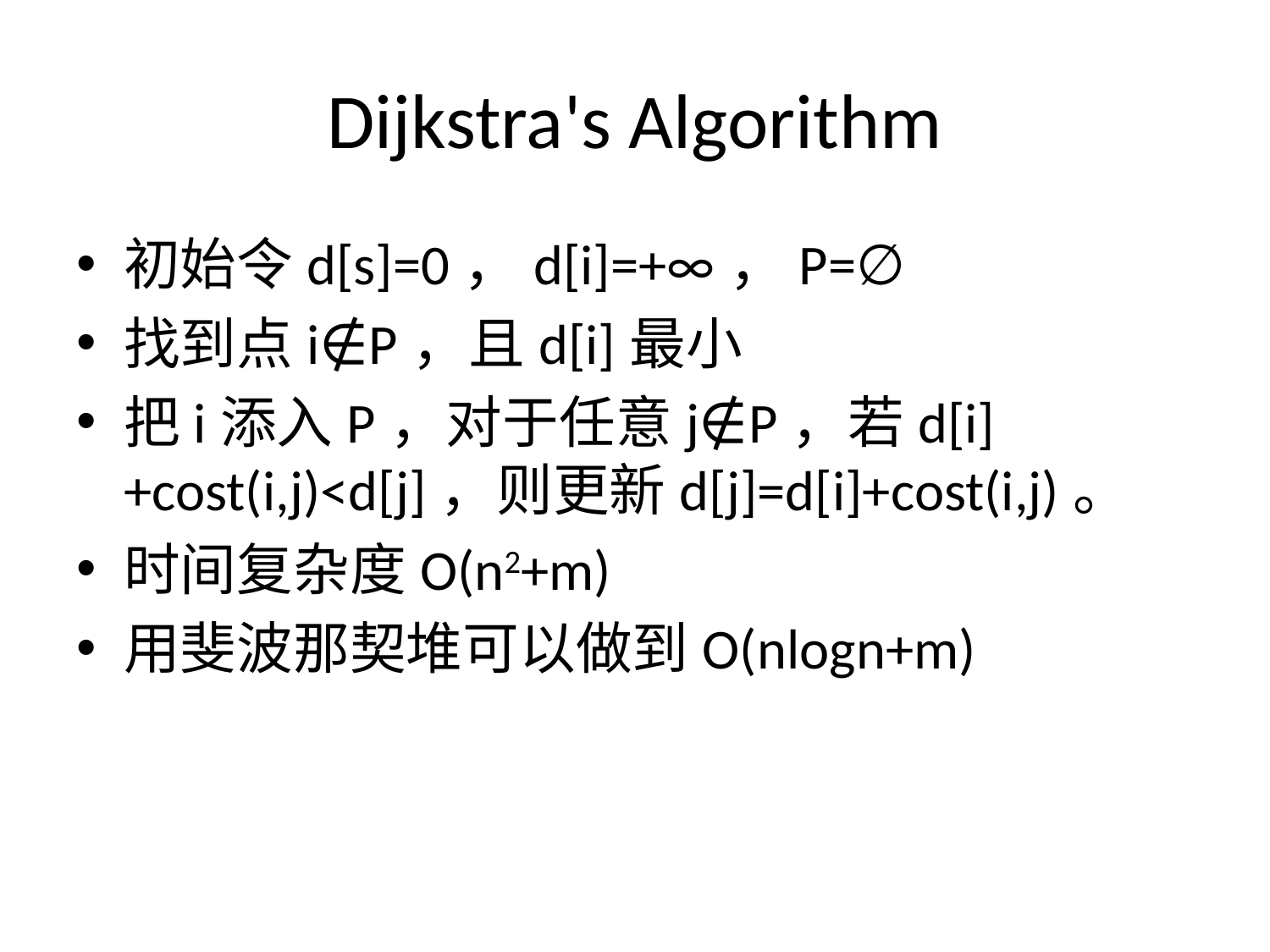

# Dijkstra's Algorithm
初始令d[s]=0，d[i]=+∞，P=∅
找到点i∉P，且d[i]最小
把i添入P，对于任意j∉P，若d[i]+cost(i,j)<d[j]，则更新d[j]=d[i]+cost(i,j)。
时间复杂度O(n2+m)
用斐波那契堆可以做到O(nlogn+m)